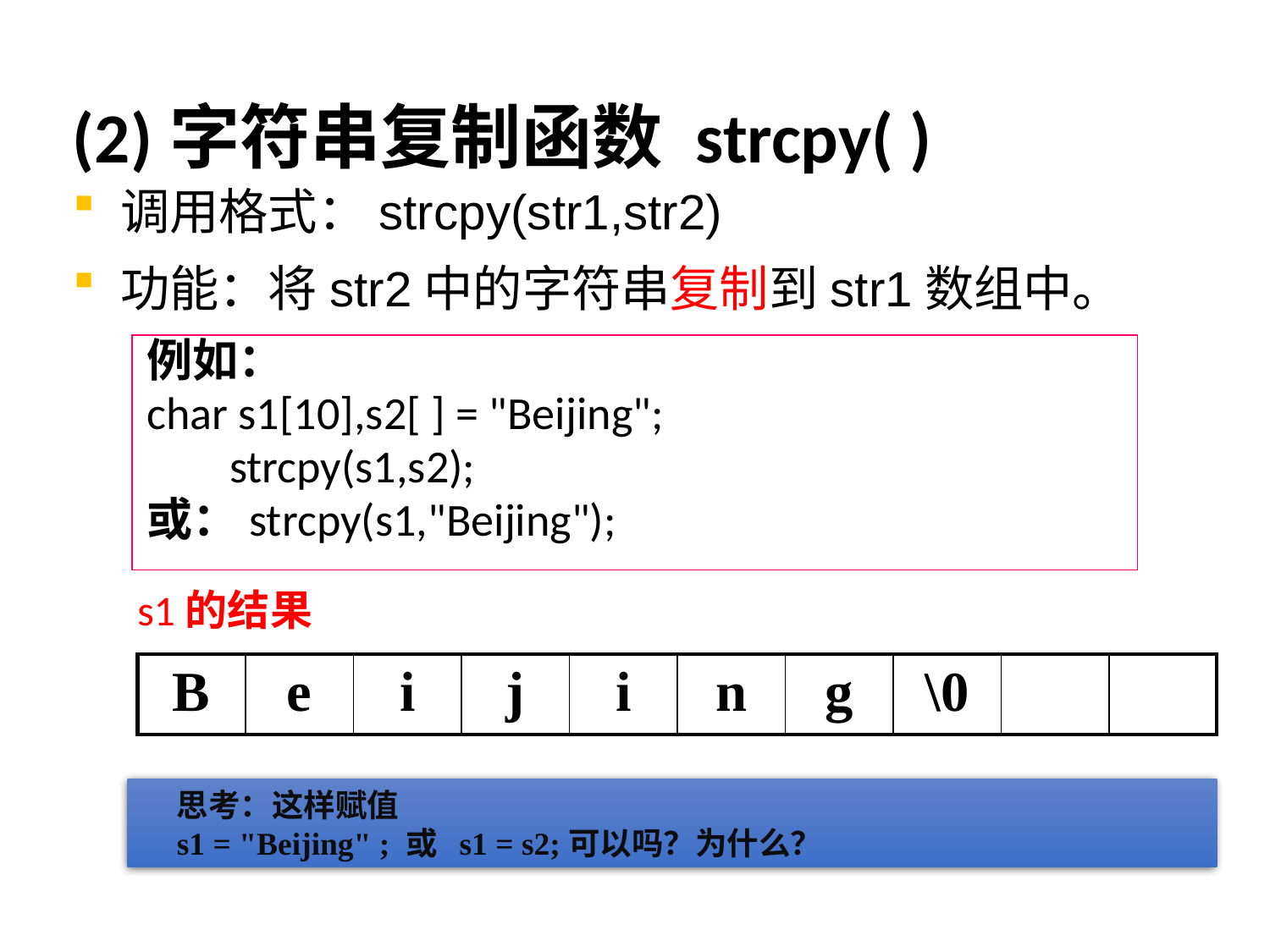

# (2)字符串复制函数 strcpy( )
调用格式：strcpy(str1,str2)
功能：将str2中的字符串复制到str1数组中。
例如：
char s1[10],s2[ ] = "Beijing";
        strcpy(s1,s2);
或：strcpy(s1,"Beijing");
s1的结果
| B | e | i | j | i | n | g | \0 |  |  |
| --- | --- | --- | --- | --- | --- | --- | --- | --- | --- |
思考：这样赋值
s1 = "Beijing" ; 或  s1 = s2;可以吗？为什么？